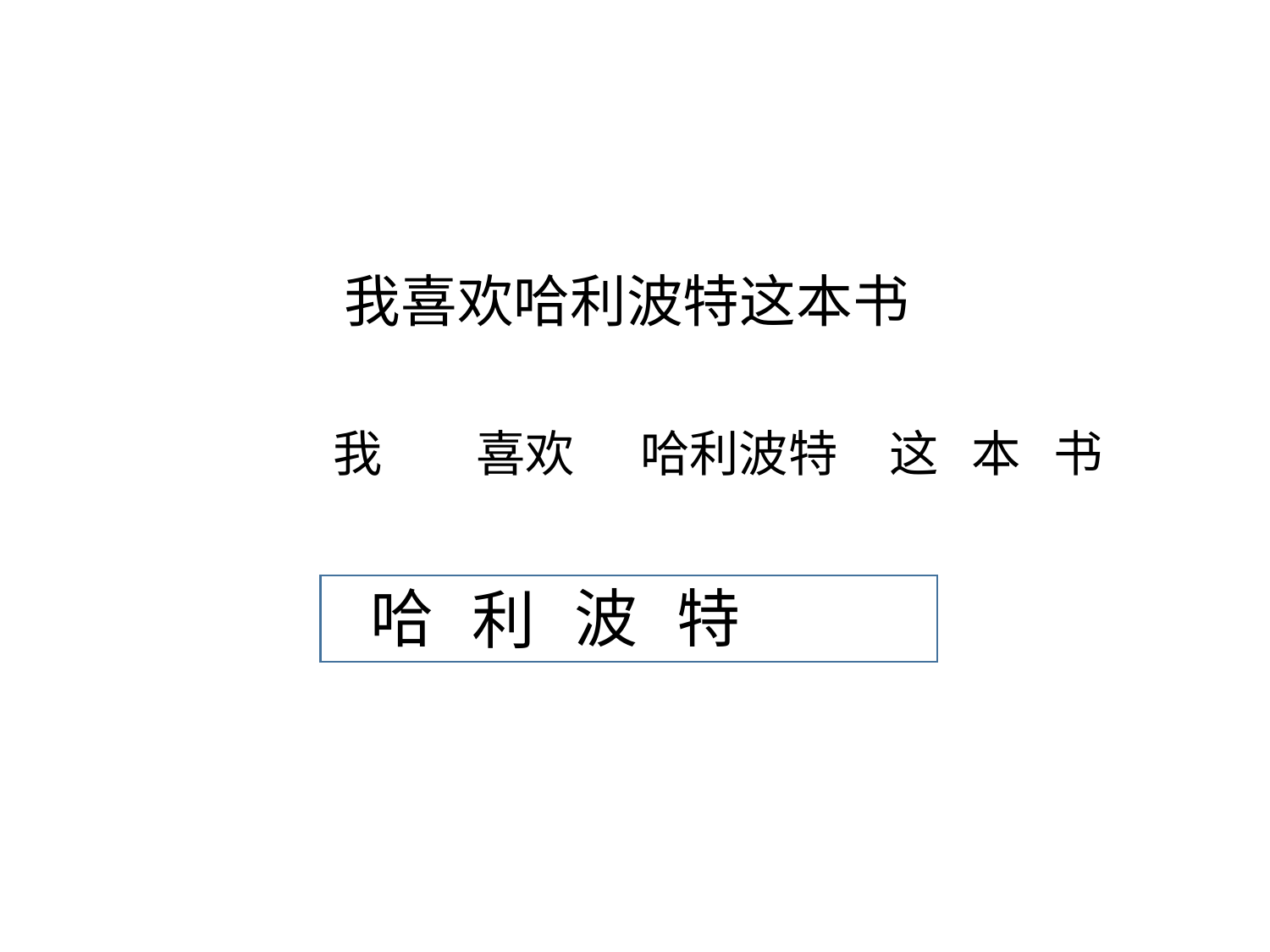

我喜欢哈利波特这本书
我
喜欢
哈利波特
这   本   书
波
特
哈
利